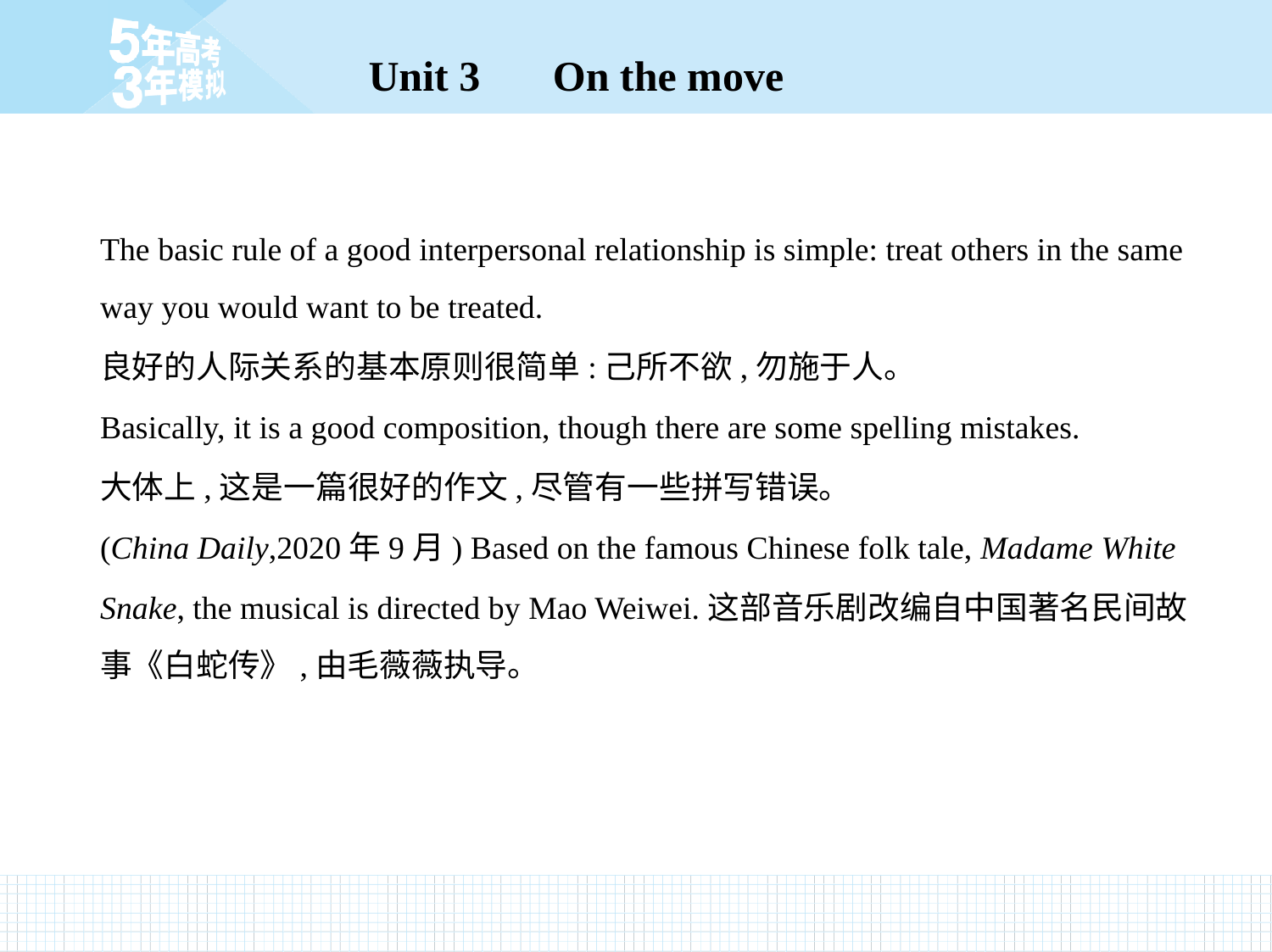

The basic rule of a good interpersonal relationship is simple: treat others in the same
way you would want to be treated.
良好的人际关系的基本原则很简单:己所不欲,勿施于人。
Basically, it is a good composition, though there are some spelling mistakes.
大体上,这是一篇很好的作文,尽管有一些拼写错误。
(China Daily,2020年9月) Based on the famous Chinese folk tale, Madame White
Snake, the musical is directed by Mao Weiwei.这部音乐剧改编自中国著名民间故
事《白蛇传》,由毛薇薇执导。